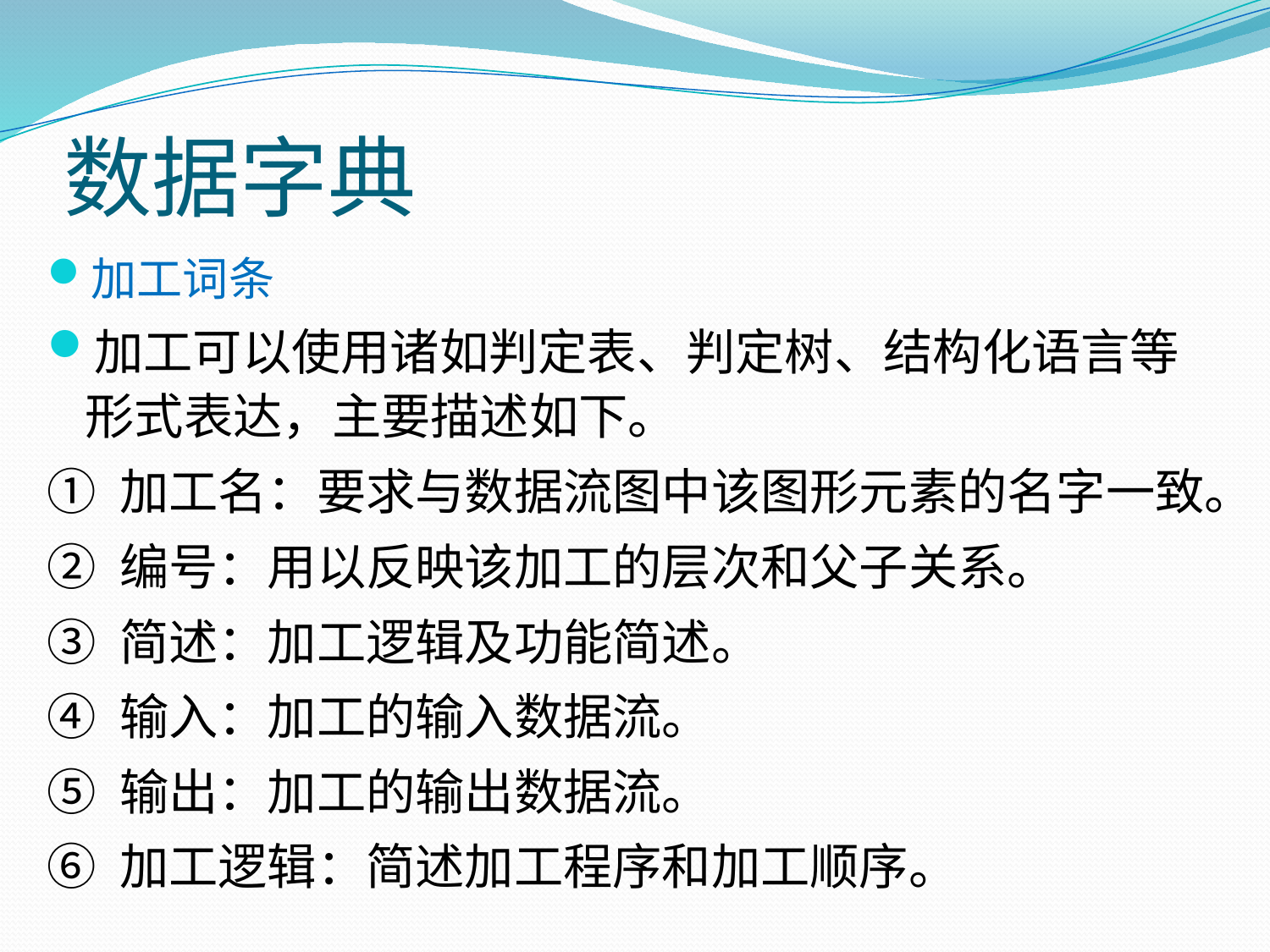

# 数据字典
加工词条
加工可以使用诸如判定表、判定树、结构化语言等形式表达，主要描述如下。
① 加工名：要求与数据流图中该图形元素的名字一致。
② 编号：用以反映该加工的层次和父子关系。
③ 简述：加工逻辑及功能简述。
④ 输入：加工的输入数据流。
⑤ 输出：加工的输出数据流。
⑥ 加工逻辑：简述加工程序和加工顺序。